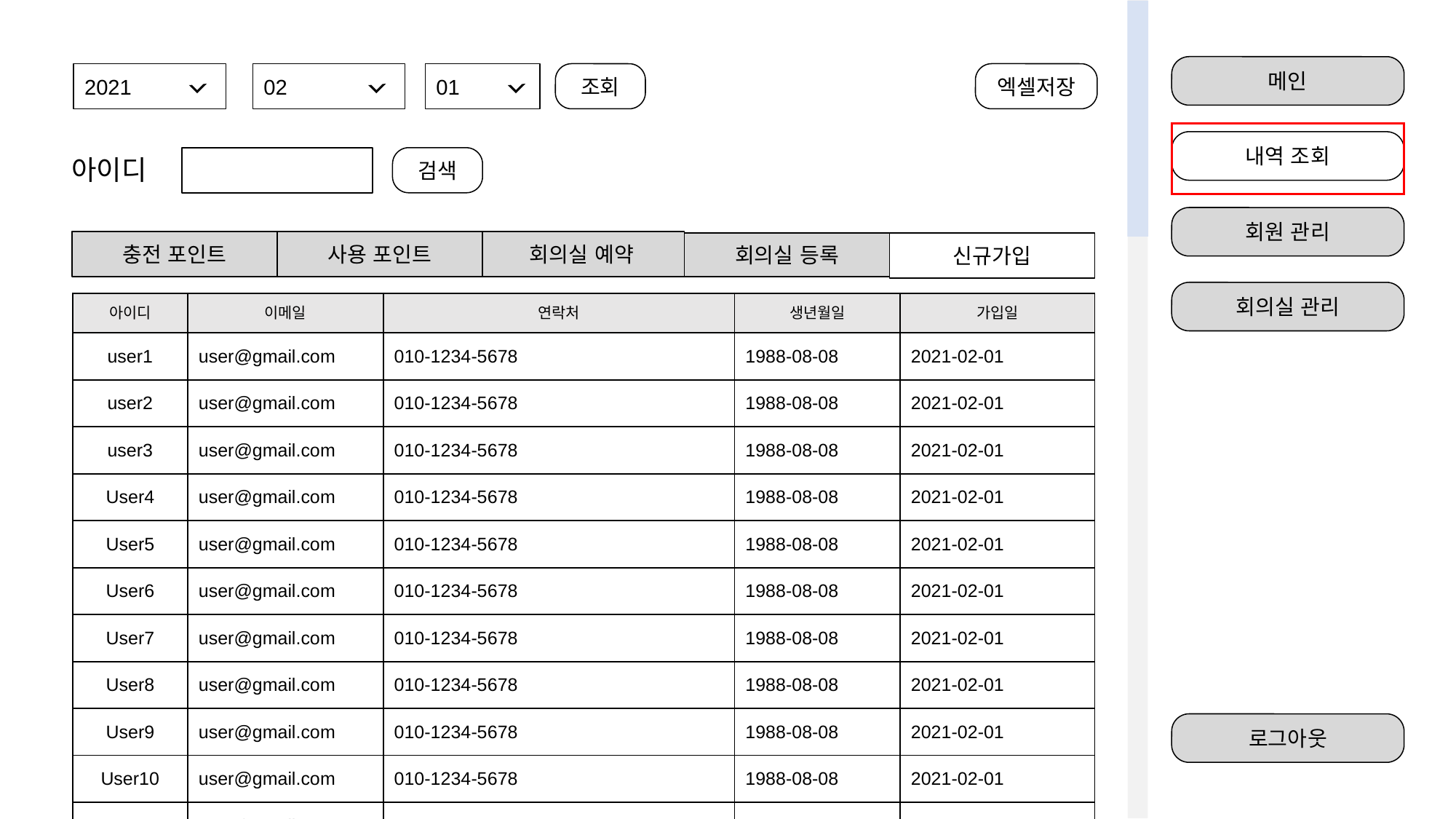

관리자 내역 조회 – 신규가입

메인
조회
엑셀저장
2021
02
01

내역 조회
아이디

검색
회원 관리
충전 포인트
사용 포인트
회의실 예약
신규가입
회의실 등록
회의실 관리
| 아이디 | 이메일 | 연락처 | 생년월일 | 가입일 |
| --- | --- | --- | --- | --- |
| user1 | user@gmail.com | 010-1234-5678 | 1988-08-08 | 2021-02-01 |
| user2 | user@gmail.com | 010-1234-5678 | 1988-08-08 | 2021-02-01 |
| user3 | user@gmail.com | 010-1234-5678 | 1988-08-08 | 2021-02-01 |
| User4 | user@gmail.com | 010-1234-5678 | 1988-08-08 | 2021-02-01 |
| User5 | user@gmail.com | 010-1234-5678 | 1988-08-08 | 2021-02-01 |
| User6 | user@gmail.com | 010-1234-5678 | 1988-08-08 | 2021-02-01 |
| User7 | user@gmail.com | 010-1234-5678 | 1988-08-08 | 2021-02-01 |
| User8 | user@gmail.com | 010-1234-5678 | 1988-08-08 | 2021-02-01 |
| User9 | user@gmail.com | 010-1234-5678 | 1988-08-08 | 2021-02-01 |
| User10 | user@gmail.com | 010-1234-5678 | 1988-08-08 | 2021-02-01 |
| User11 | user@gmail.com | 010-1234-5678 | 1988-08-08 | 2021-02-01 |
| User12 | user@gmail.com | 010-1234-5678 | 1988-08-08 | 2021-02-01 |
| user13 | user@gmail.com | 010-1234-5678 | 1988-08-08 | 2021-02-01 |
로그아웃